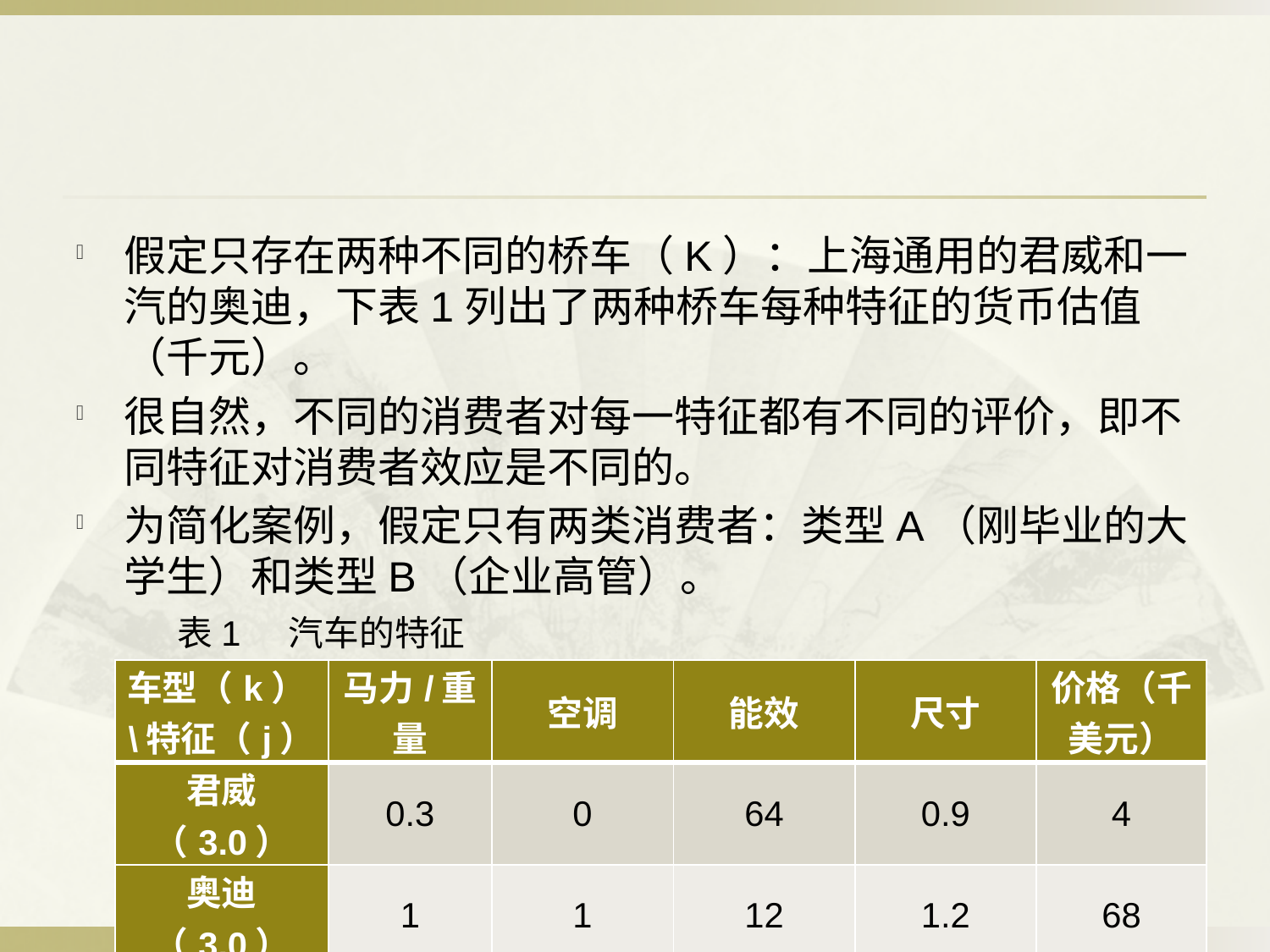

#
假定只存在两种不同的桥车（K）：上海通用的君威和一汽的奥迪，下表1列出了两种桥车每种特征的货币估值（千元）。
很自然，不同的消费者对每一特征都有不同的评价，即不同特征对消费者效应是不同的。
为简化案例，假定只有两类消费者：类型A（刚毕业的大学生）和类型B（企业高管）。
表1    汽车的特征
| 车型（k）\特征（j） | 马力/重量 | 空调 | 能效 | 尺寸 | 价格（千美元） |
| --- | --- | --- | --- | --- | --- |
| 君威（3.0） | 0.3 | 0 | 64 | 0.9 | 4 |
| 奥迪（3.0） | 1 | 1 | 12 | 1.2 | 68 |